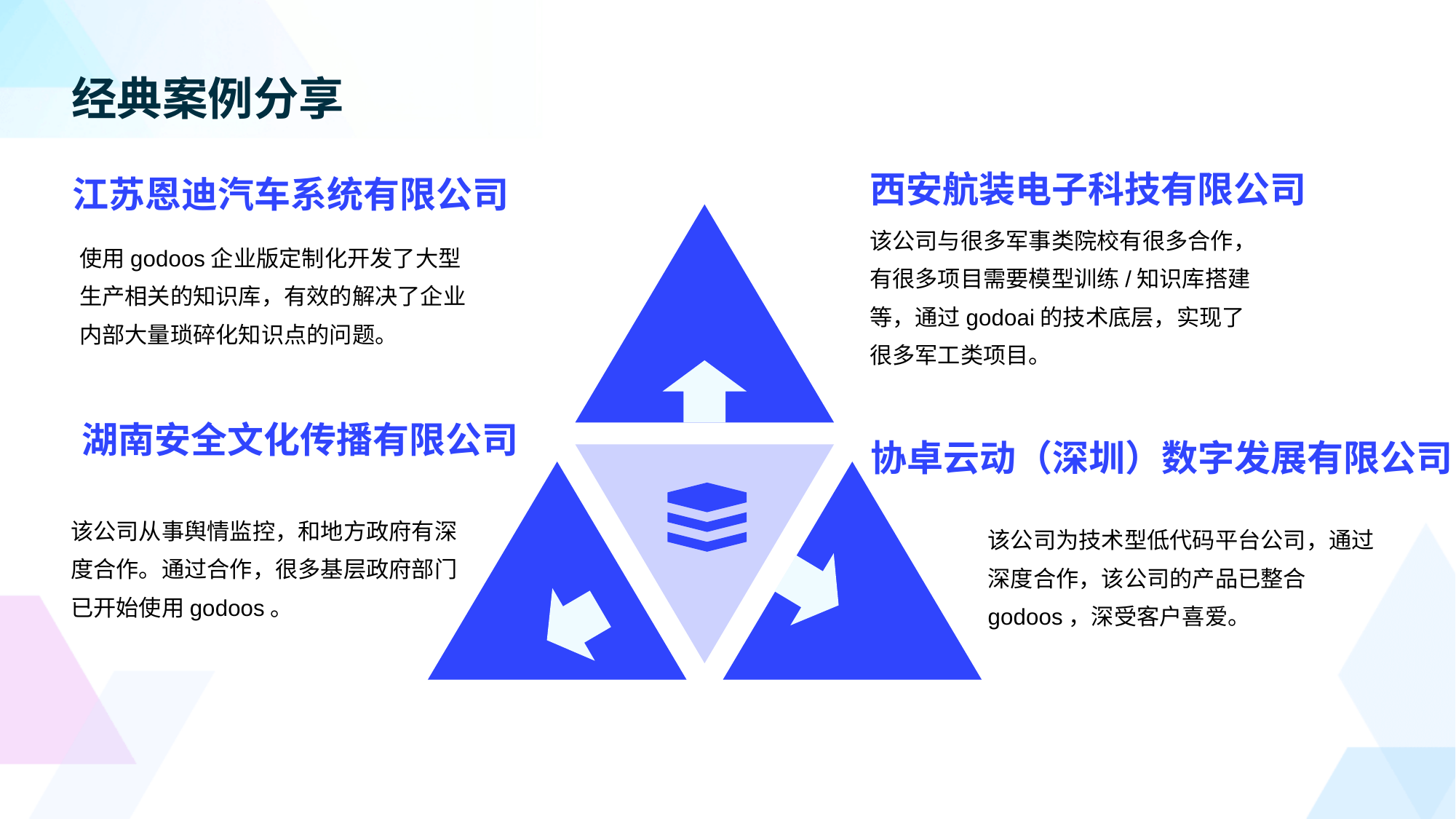

经典案例分享
西安航装电子科技有限公司
江苏恩迪汽车系统有限公司
该公司与很多军事类院校有很多合作，有很多项目需要模型训练/知识库搭建等，通过godoai的技术底层，实现了很多军工类项目。

使用godoos企业版定制化开发了大型生产相关的知识库，有效的解决了企业内部大量琐碎化知识点的问题。

湖南安全文化传播有限公司
协卓云动（深圳）数字发展有限公司

该公司从事舆情监控，和地方政府有深度合作。通过合作，很多基层政府部门已开始使用godoos。
该公司为技术型低代码平台公司，通过深度合作，该公司的产品已整合godoos，深受客户喜爱。